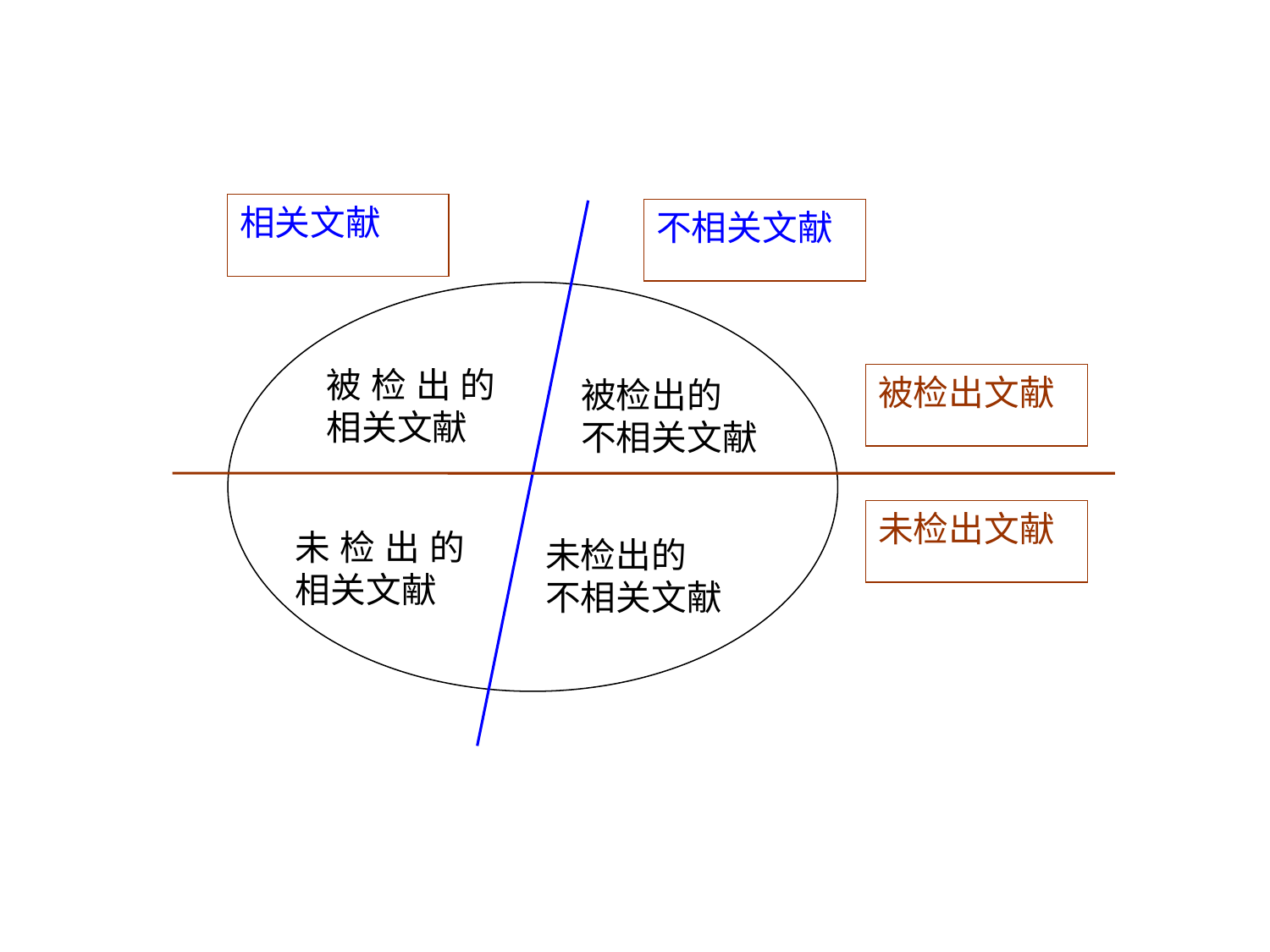

相关文献
不相关文献

被检出文献

未检出文献
被检出的相关文献
被检出的
不相关文献
未检出的相关文献
未检出的
不相关文献